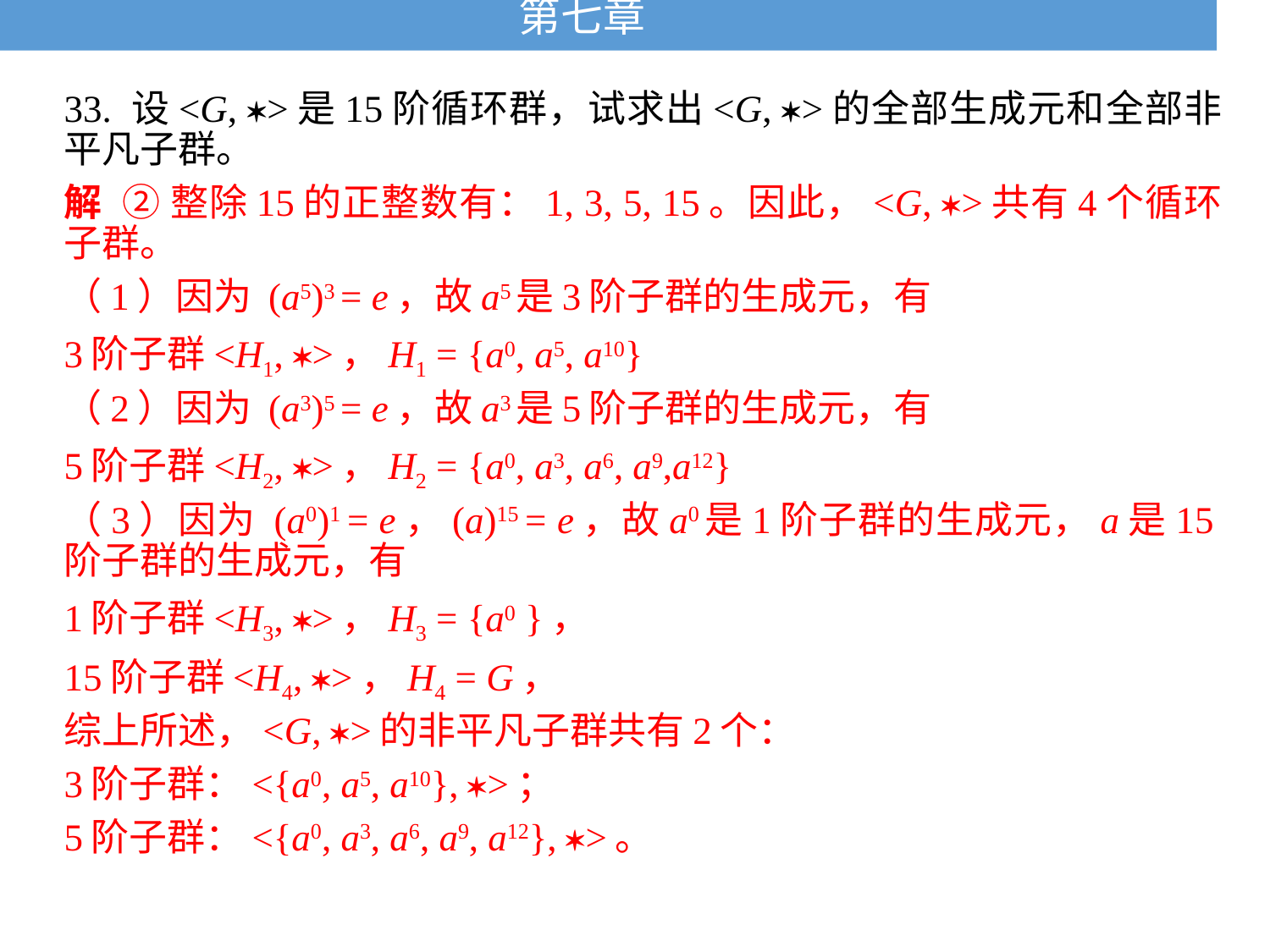

# 第七章
33. 设<G, ∗>是15阶循环群，试求出<G, ∗>的全部生成元和全部非平凡子群。
解  ② 整除15的正整数有：1, 3, 5, 15。因此，<G, ∗>共有4个循环子群。
（1）因为 (a5)3 = e，故a5是3阶子群的生成元，有
3阶子群<H1, ∗>，H1 = {a0, a5, a10}
（2）因为 (a3)5 = e，故a3是5阶子群的生成元，有
5阶子群<H2, ∗>，H2 = {a0, a3, a6, a9,a12}
（3）因为 (a0)1 = e，(a)15 = e，故a0是1阶子群的生成元，a是15阶子群的生成元，有
1阶子群<H3, ∗>，H3 = {a0 }，
15阶子群<H4, ∗>，H4 = G，
综上所述，<G, ∗>的非平凡子群共有2个：
3阶子群：<{a0, a5, a10}, ∗>；
5阶子群：<{a0, a3, a6, a9, a12}, ∗>。